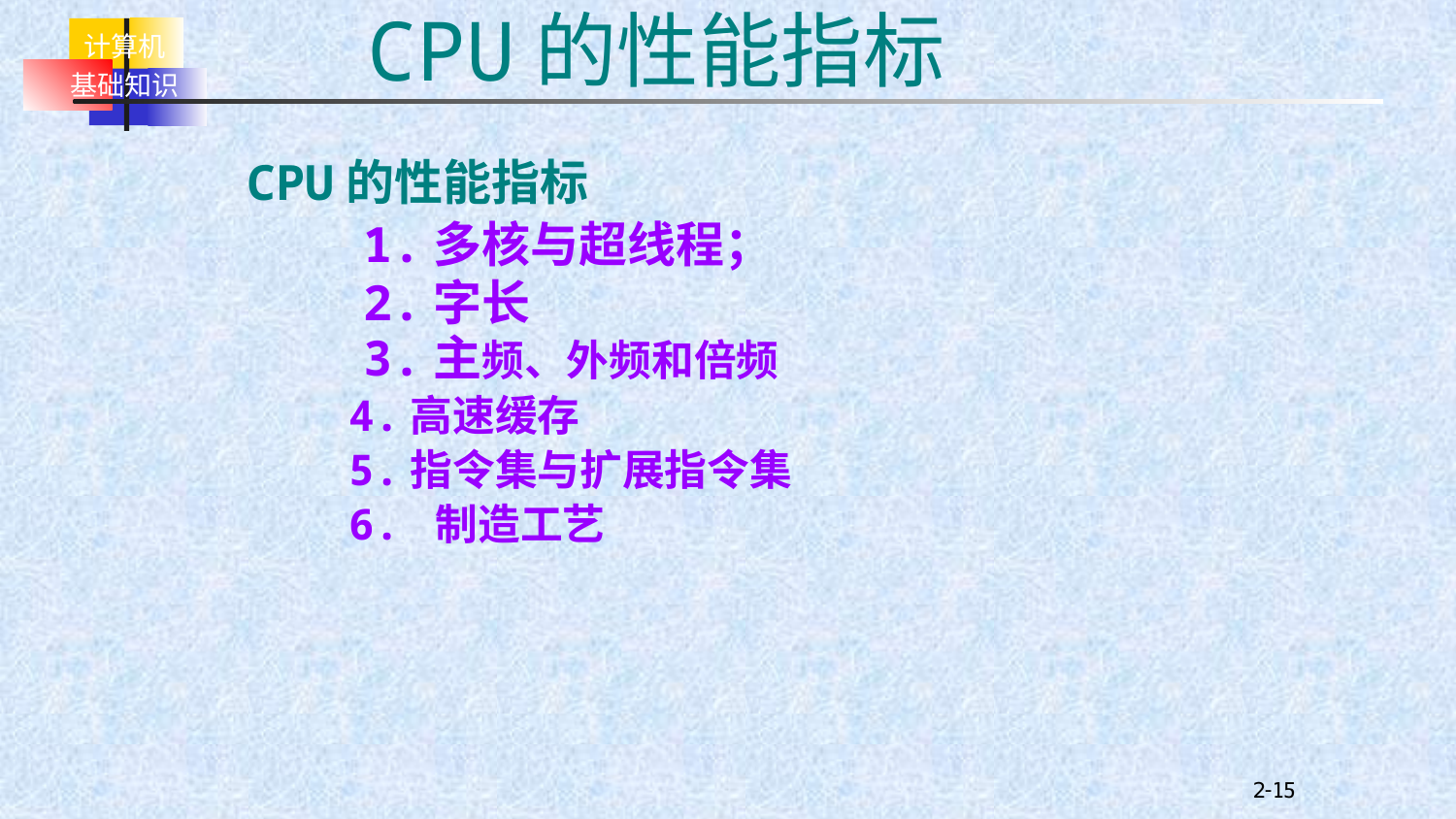

CPU的性能指标
CPU的性能指标
    1.多核与超线程；
    2.字长
    3.主频、外频和倍频
    4.高速缓存
    5.指令集与扩展指令集
    6. 制造工艺

2-15